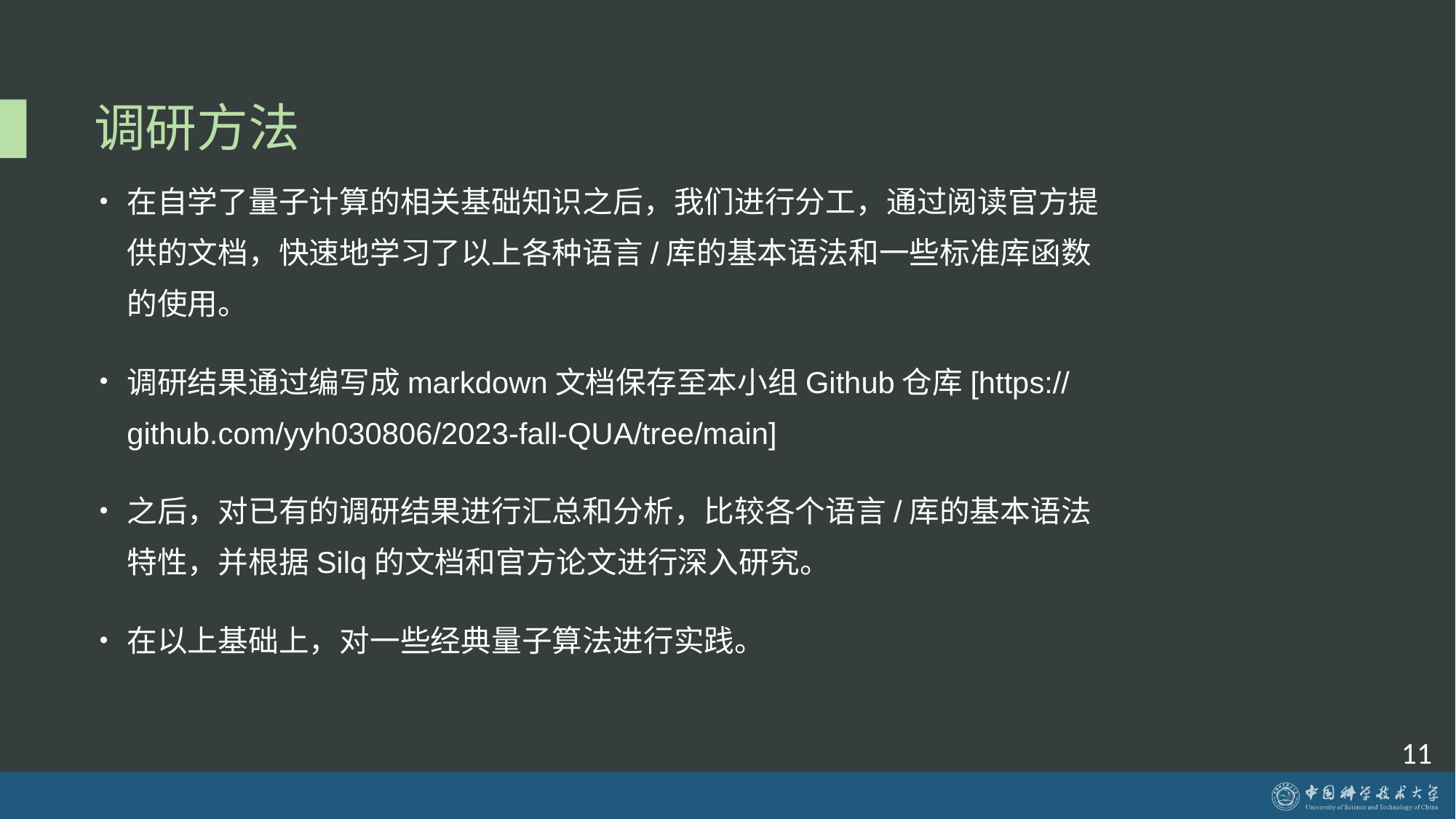

# 调研方法
在自学了量子计算的相关基础知识之后，我们进行分工，通过阅读官方提供的文档，快速地学习了以上各种语言/库的基本语法和一些标准库函数的使用。
调研结果通过编写成markdown文档保存至本小组Github仓库[https://github.com/yyh030806/2023-fall-QUA/tree/main]
之后，对已有的调研结果进行汇总和分析，比较各个语言/库的基本语法特性，并根据Silq的文档和官方论文进行深入研究。
在以上基础上，对一些经典量子算法进行实践。
11